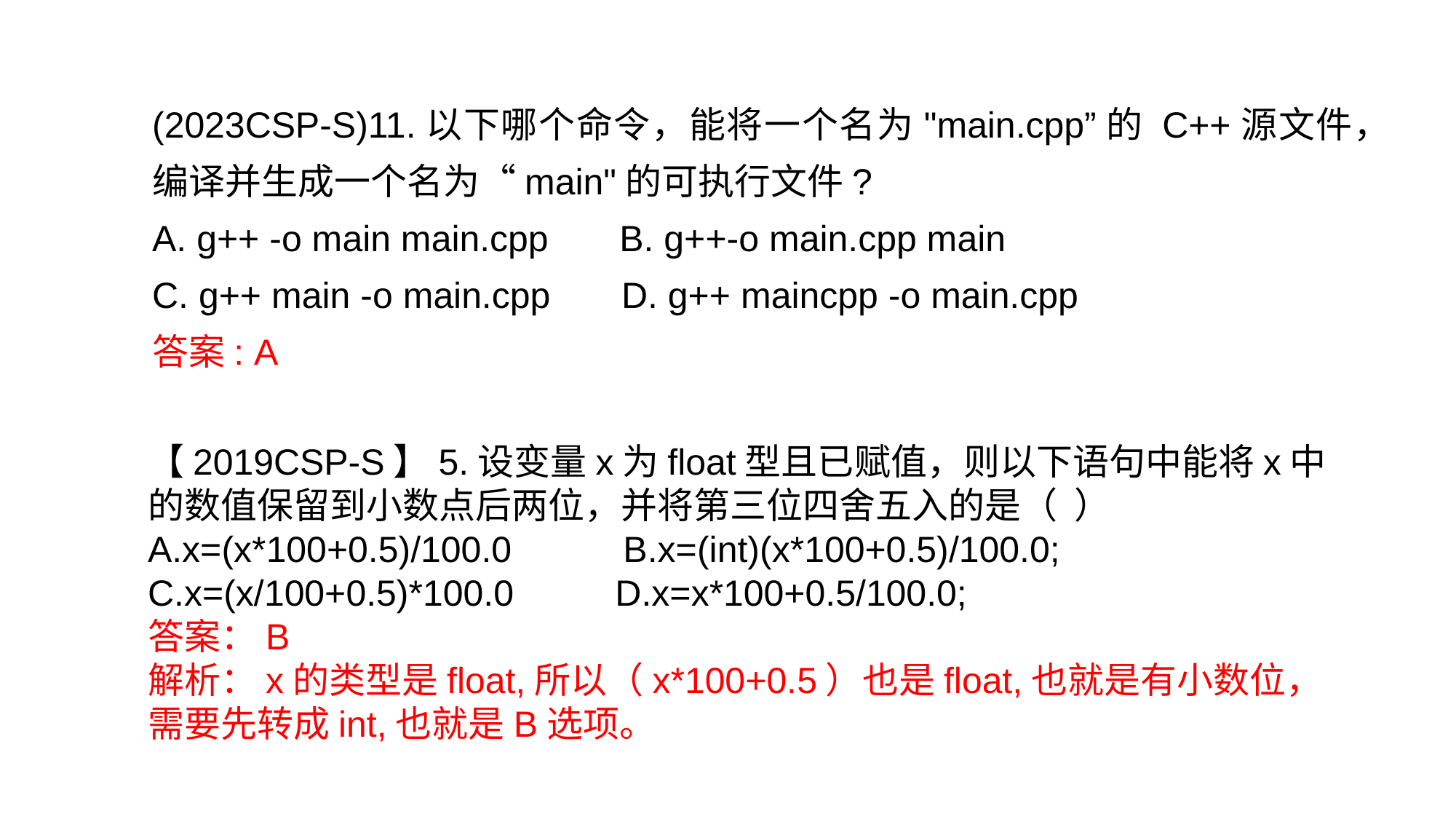

(2023CSP-S)11.以下哪个命令，能将一个名为"main.cpp”的 C++源文件，编译并生成一个名为“main"的可执行文件?
A. g++ -o main main.cpp       B. g++-o main.cpp main
C. g++ main -o main.cpp       D. g++ maincpp -o main.cpp
答案: A
【2019CSP-S】5.设变量x为float型且已赋值，则以下语句中能将x中的数值保留到小数点后两位，并将第三位四舍五入的是（  ）
A.x=(x*100+0.5)/100.0           B.x=(int)(x*100+0.5)/100.0;
C.x=(x/100+0.5)*100.0          D.x=x*100+0.5/100.0;
答案：B
解析：x的类型是float,所以（x*100+0.5）也是float,也就是有小数位，需要先转成int,也就是B选项。